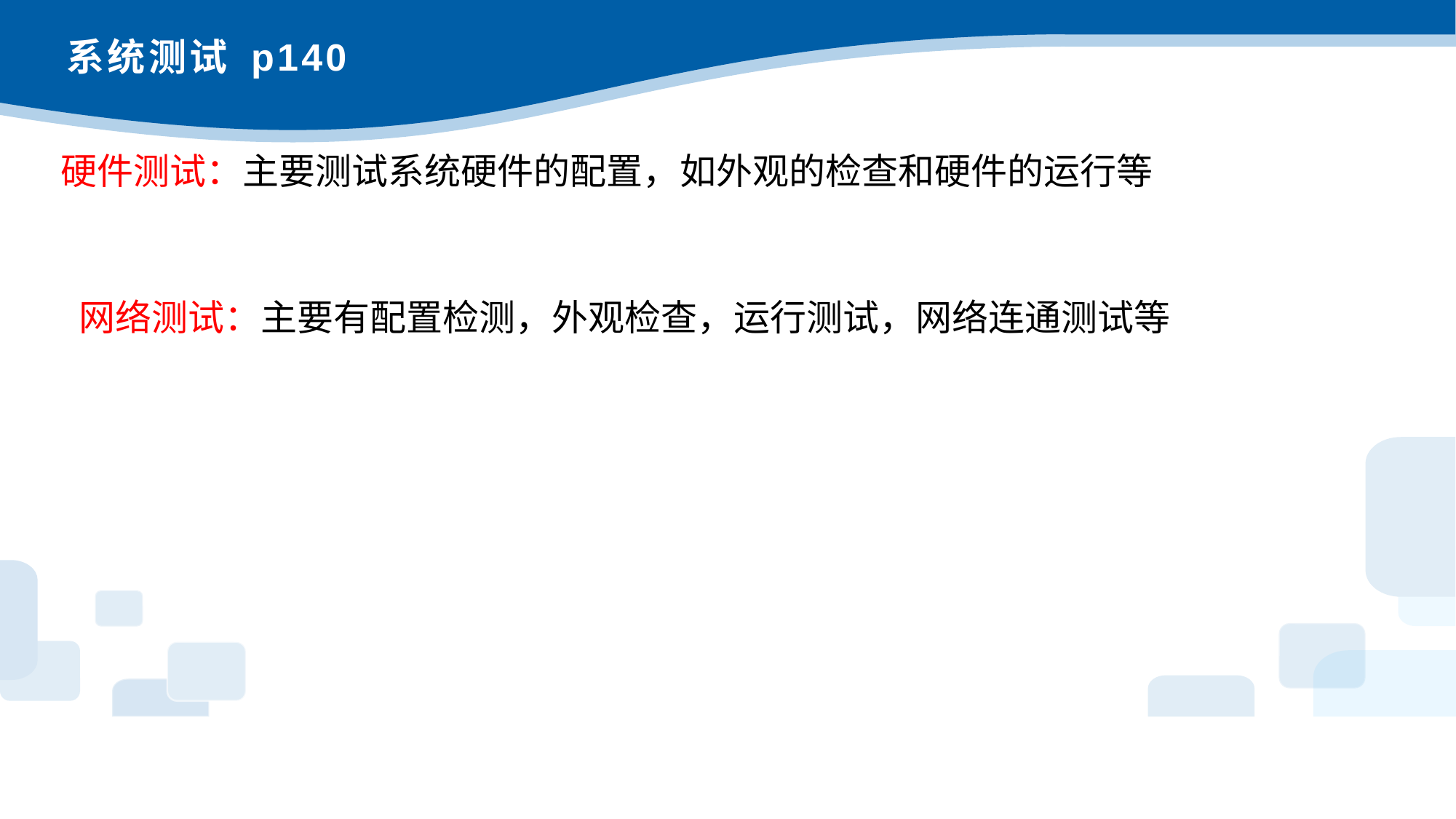

# 系统测试 p140
硬件测试：主要测试系统硬件的配置，如外观的检查和硬件的运行等
网络测试：主要有配置检测，外观检查，运行测试，网络连通测试等